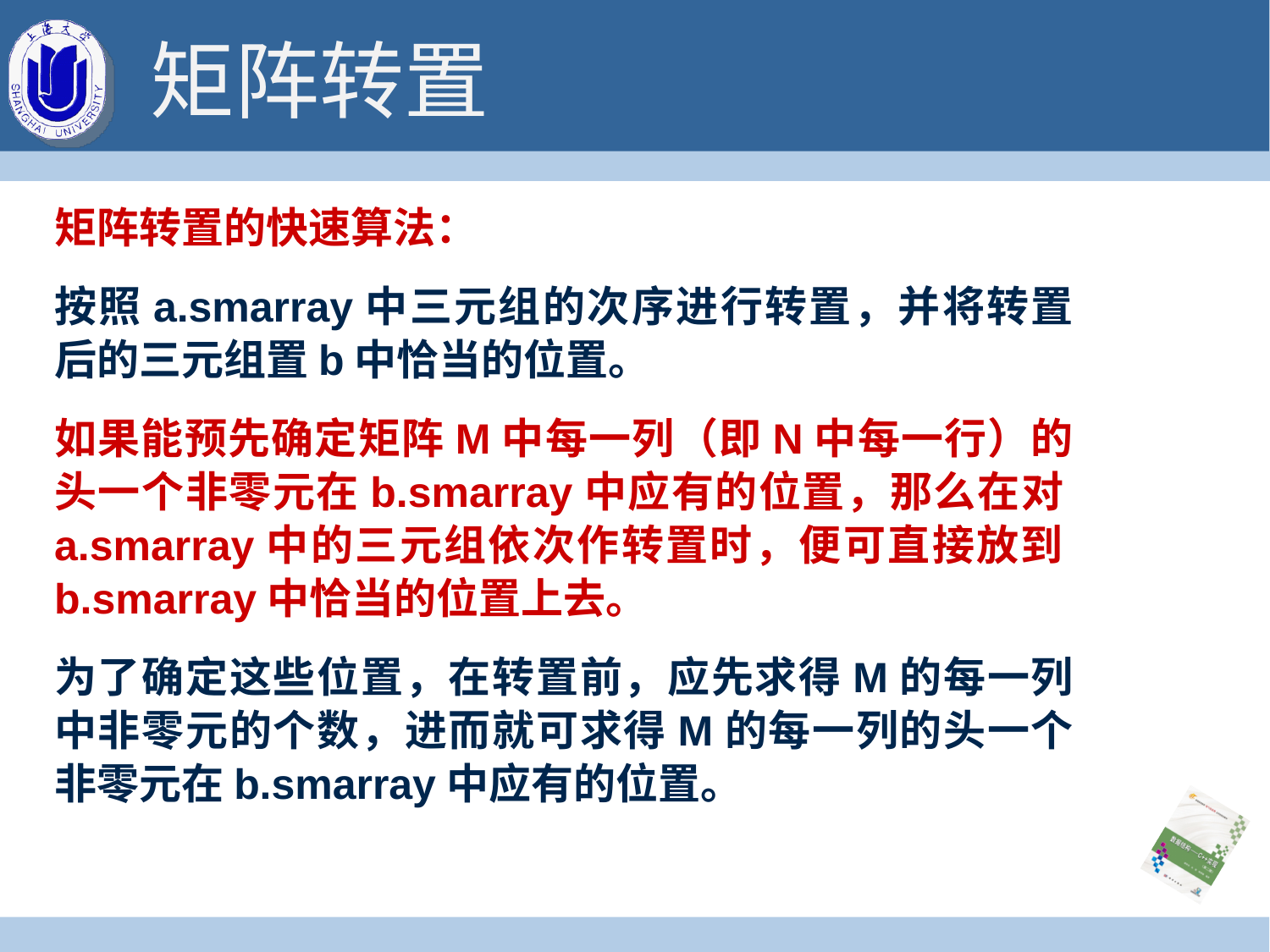

# 矩阵转置
矩阵转置的快速算法：
按照a.smarray中三元组的次序进行转置，并将转置后的三元组置b中恰当的位置。
如果能预先确定矩阵M中每一列（即N中每一行）的头一个非零元在b.smarray中应有的位置，那么在对a.smarray中的三元组依次作转置时，便可直接放到b.smarray中恰当的位置上去。
为了确定这些位置，在转置前，应先求得M的每一列中非零元的个数，进而就可求得M的每一列的头一个非零元在b.smarray中应有的位置。